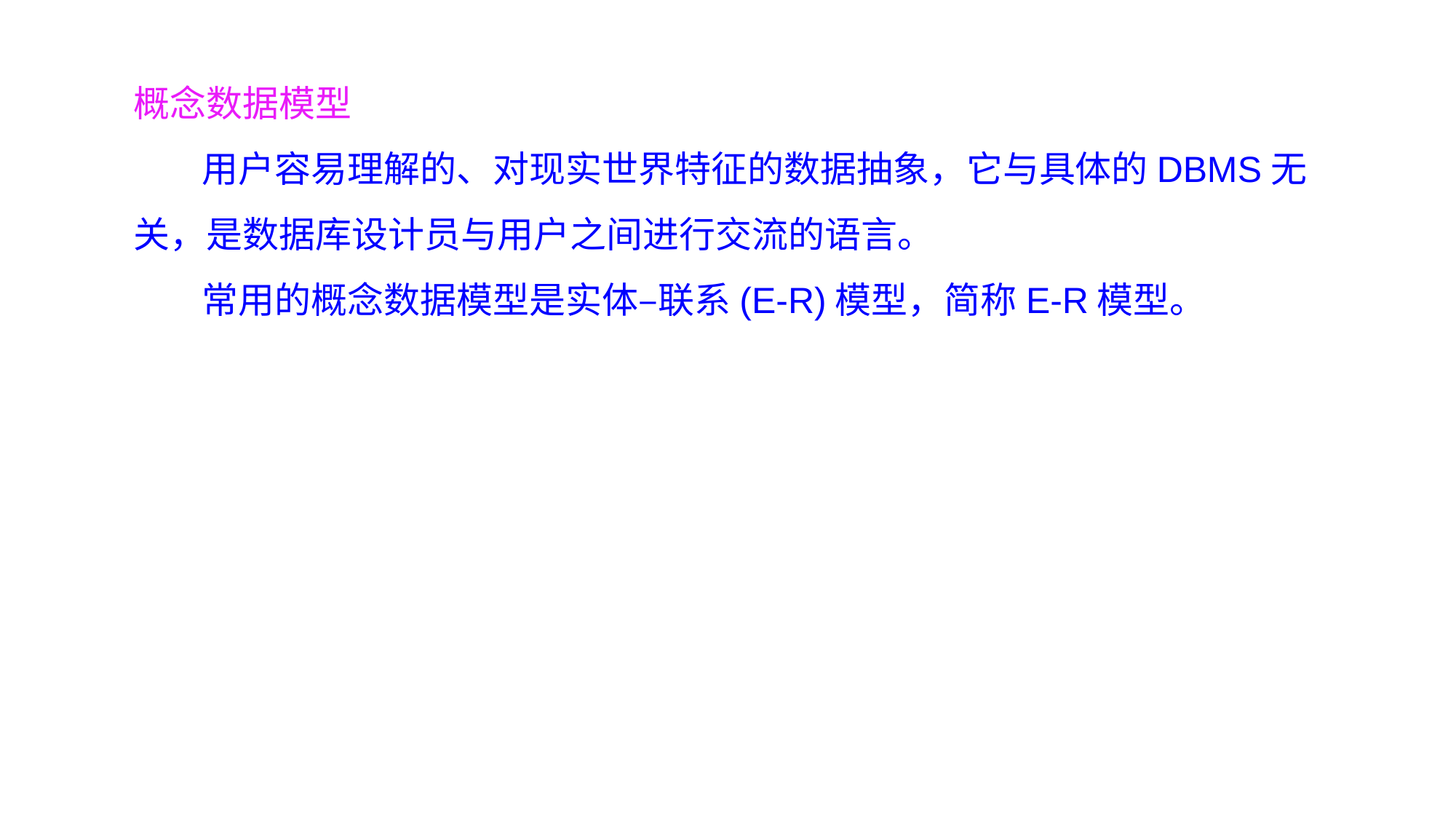

概念数据模型
用户容易理解的、对现实世界特征的数据抽象，它与具体的DBMS无关，是数据库设计员与用户之间进行交流的语言。
常用的概念数据模型是实体–联系(E-R)模型，简称E-R模型。